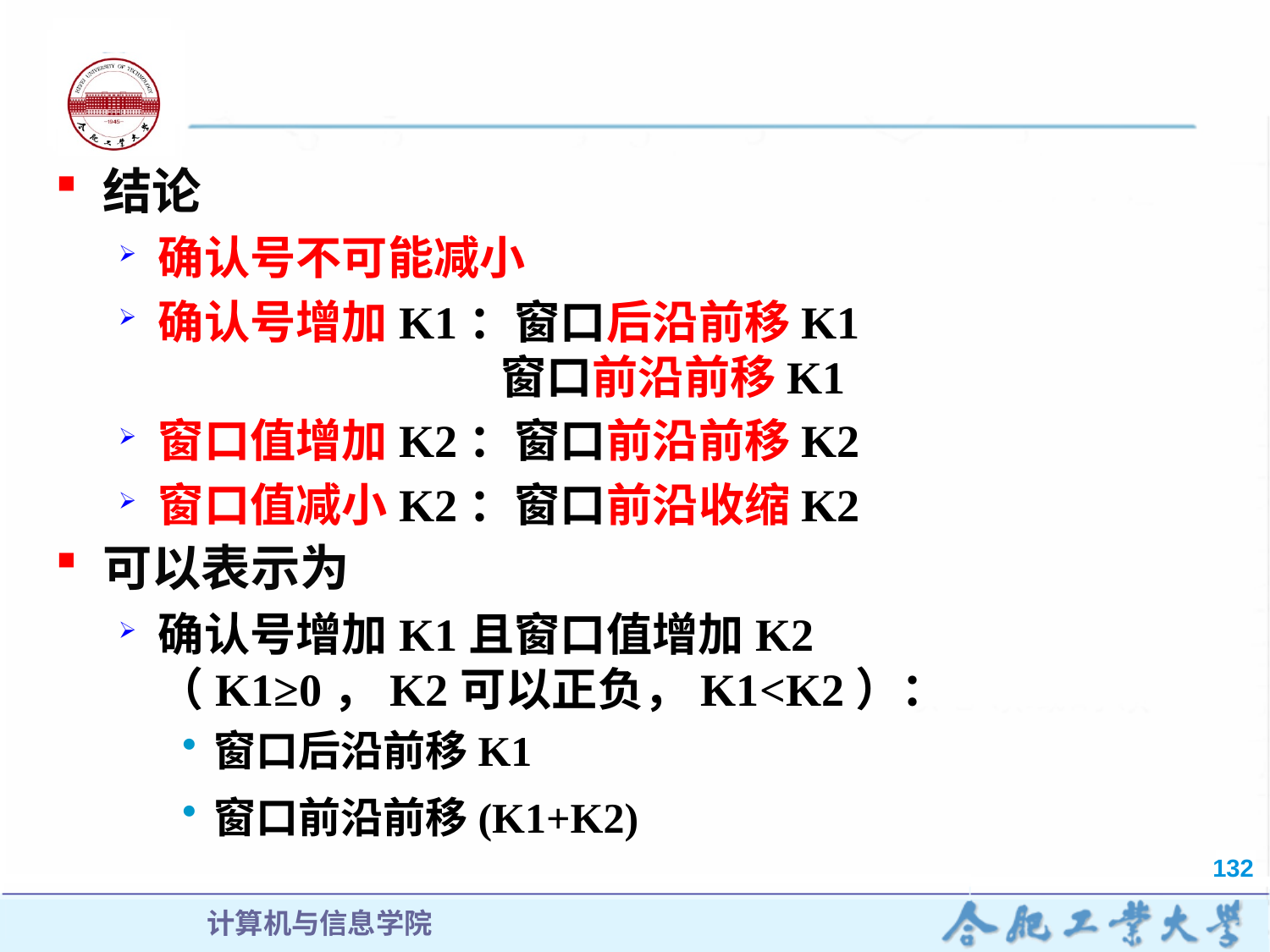

结论
确认号不可能减小
确认号增加K1：窗口后沿前移K1
                             窗口前沿前移K1
窗口值增加K2：窗口前沿前移K2
窗口值减小K2：窗口前沿收缩K2
可以表示为
确认号增加K1且窗口值增加K2
（K1≥0，K2可以正负，K1<K2）：
窗口后沿前移K1
窗口前沿前移(K1+K2)